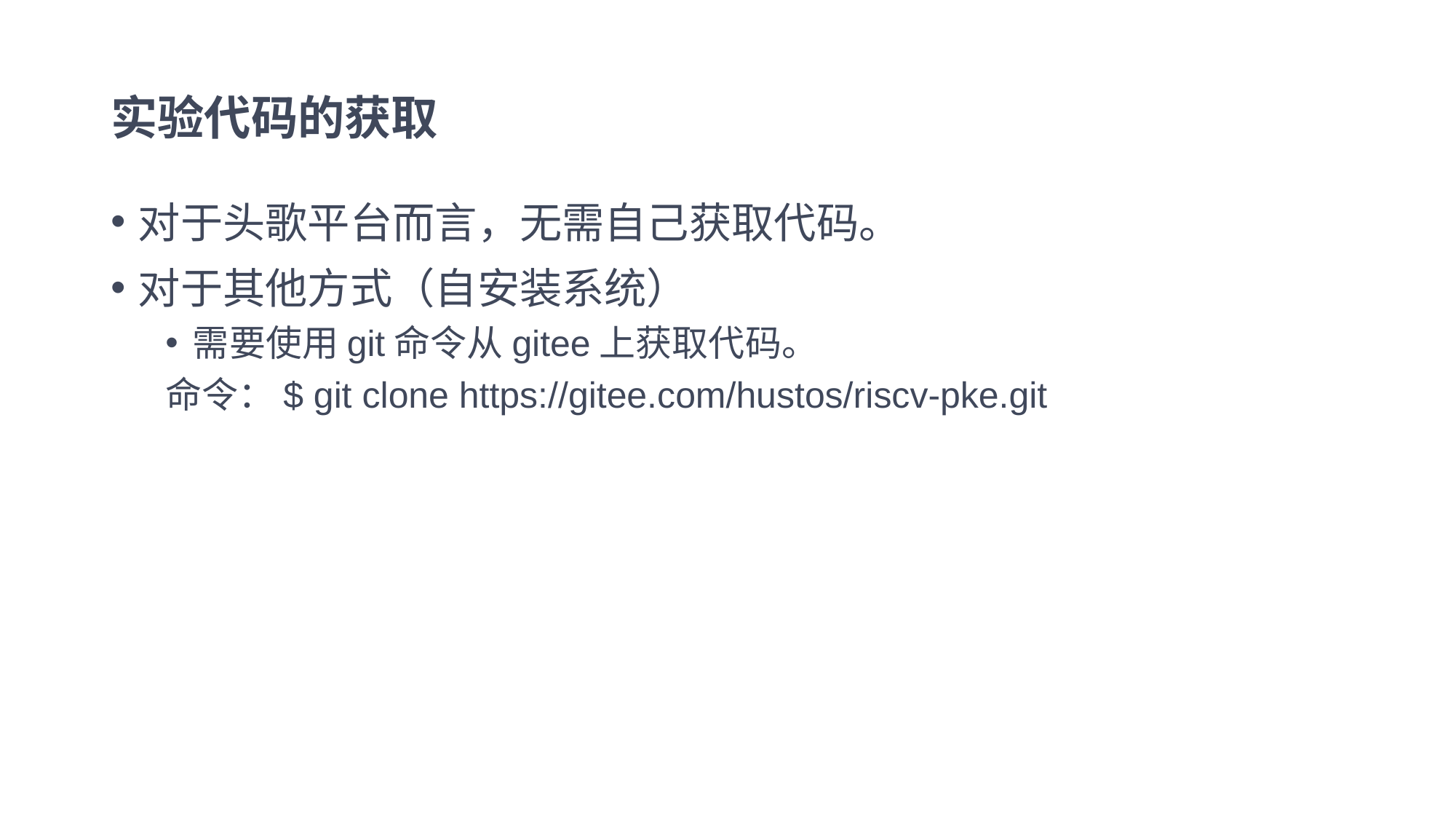

# 实验代码的获取
对于头歌平台而言，无需自己获取代码。
对于其他方式（自安装系统）
需要使用git命令从gitee上获取代码。
命令：$ git clone https://gitee.com/hustos/riscv-pke.git